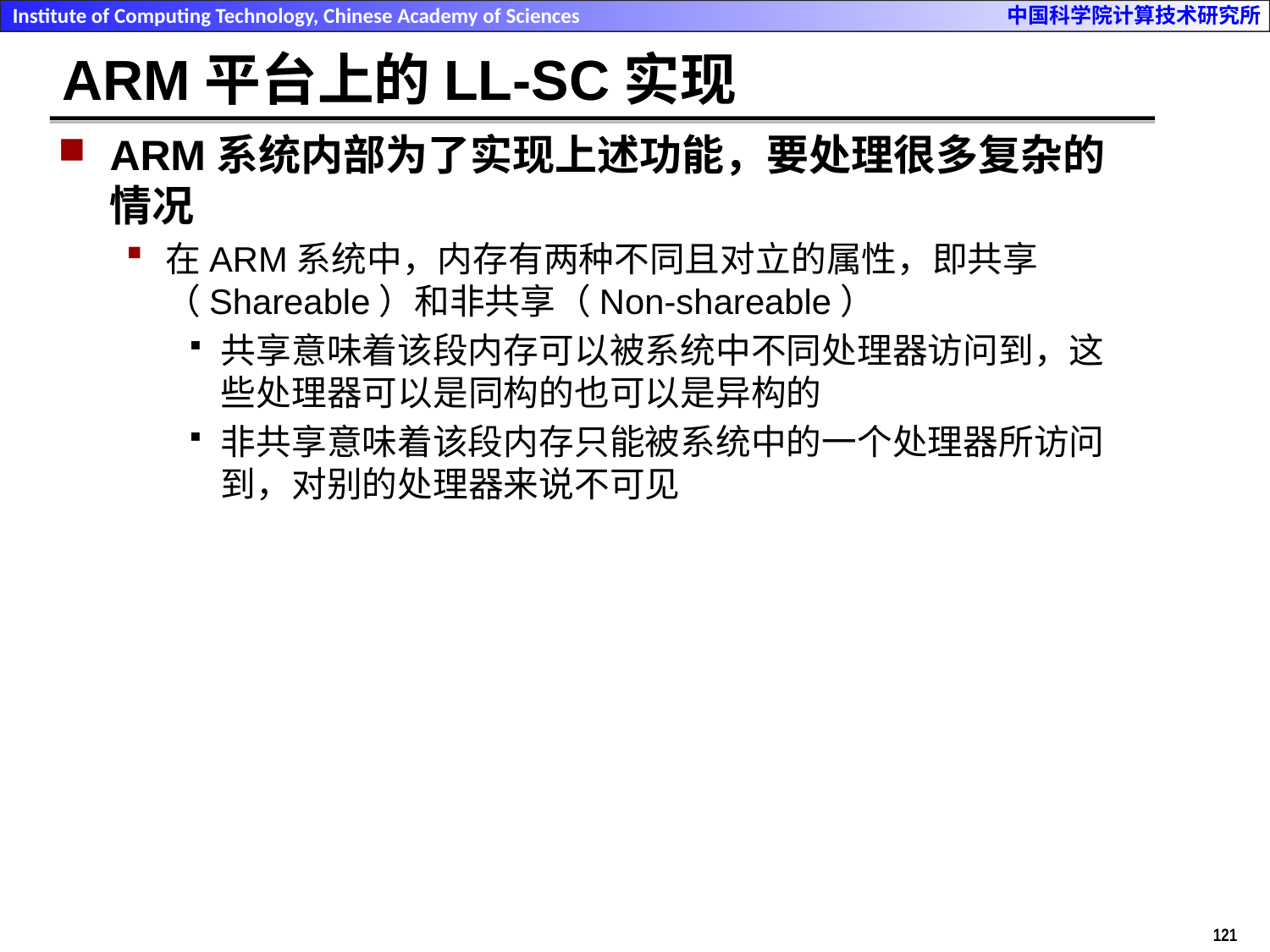

# ARM平台上的LL-SC实现
ARM系统内部为了实现上述功能，要处理很多复杂的情况
在ARM系统中，内存有两种不同且对立的属性，即共享（Shareable）和非共享（Non-shareable）
共享意味着该段内存可以被系统中不同处理器访问到，这些处理器可以是同构的也可以是异构的
非共享意味着该段内存只能被系统中的一个处理器所访问到，对别的处理器来说不可见